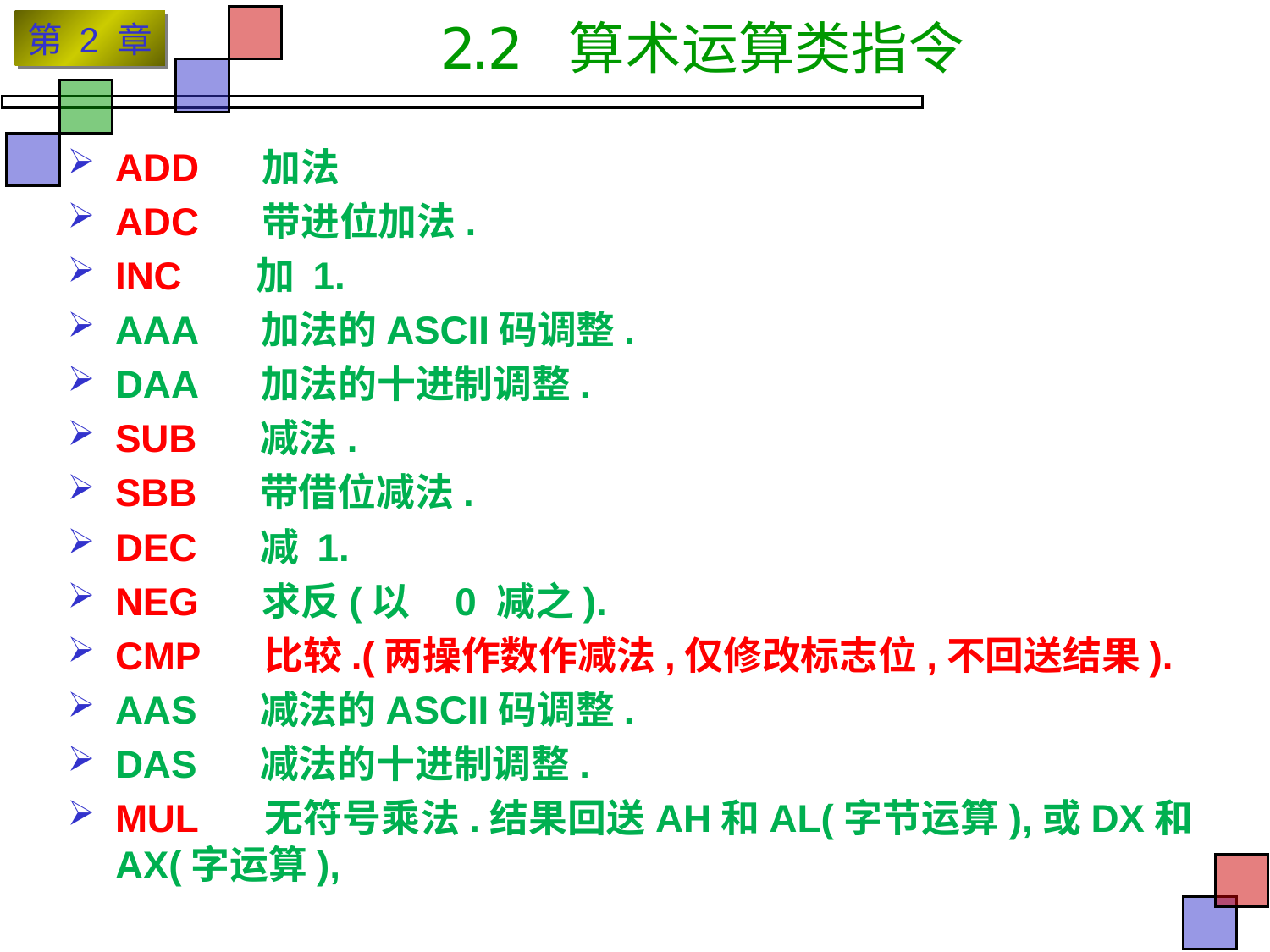

# 2.2  算术运算类指令
ADD     加法
ADC     带进位加法.
INC      加 1.
AAA     加法的ASCII码调整.
DAA     加法的十进制调整.
SUB     减法.
SBB     带借位减法.
DEC     减 1.
NEG     求反(以    0 减之).
CMP     比较.(两操作数作减法,仅修改标志位,不回送结果).
AAS     减法的ASCII码调整.
DAS     减法的十进制调整.
MUL     无符号乘法.结果回送AH和AL(字节运算),或DX和AX(字运算),